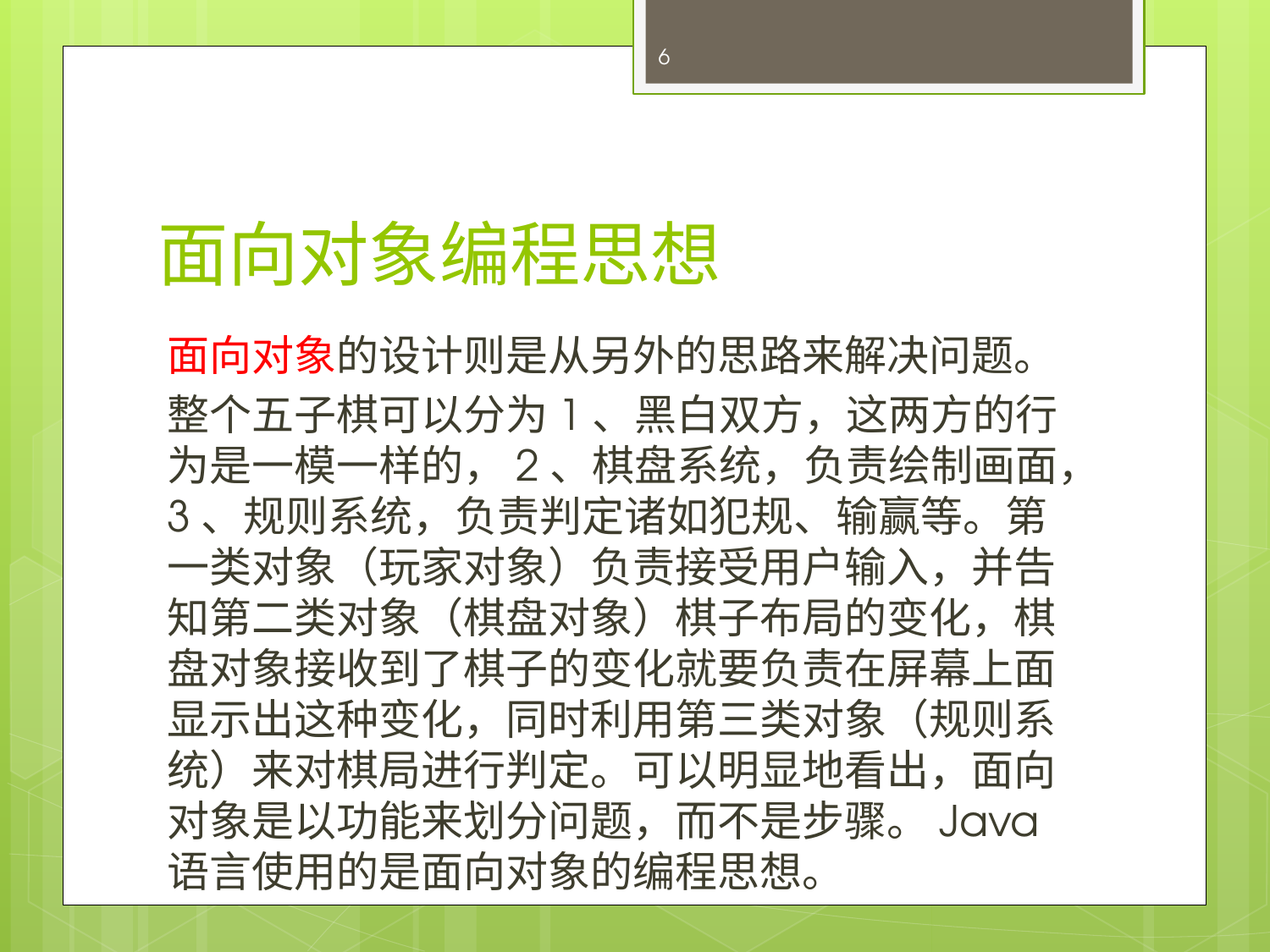

6
# 面向对象编程思想
面向对象的设计则是从另外的思路来解决问题。
整个五子棋可以分为1、黑白双方，这两方的行为是一模一样的，2、棋盘系统，负责绘制画面，3、规则系统，负责判定诸如犯规、输赢等。第一类对象（玩家对象）负责接受用户输入，并告知第二类对象（棋盘对象）棋子布局的变化，棋盘对象接收到了棋子的变化就要负责在屏幕上面显示出这种变化，同时利用第三类对象（规则系统）来对棋局进行判定。可以明显地看出，面向对象是以功能来划分问题，而不是步骤。Java语言使用的是面向对象的编程思想。